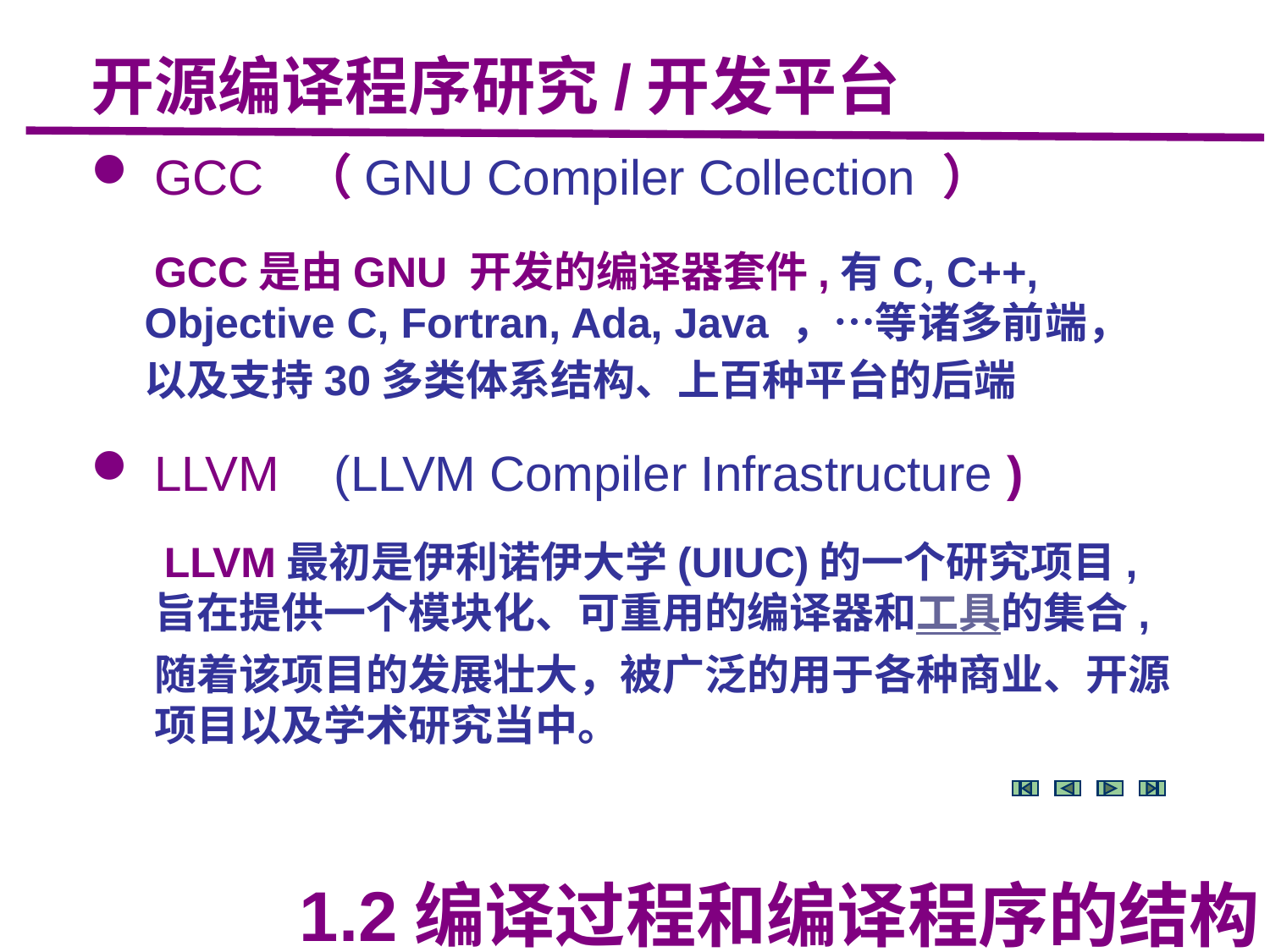

开源编译程序研究/开发平台

GCC  （GNU Compiler Collection ）

LLVM    (LLVM Compiler Infrastructure )
 GCC是由GNU 开发的编译器套件,有C, C++, Objective C, Fortran, Ada, Java ，…等诸多前端，以及支持30多类体系结构、上百种平台的后端
 LLVM最初是伊利诺伊大学(UIUC)的一个研究项目,旨在提供一个模块化、可重用的编译器和工具的集合, 随着该项目的发展壮大，被广泛的用于各种商业、开源项目以及学术研究当中。

1.2编译过程和编译程序的结构